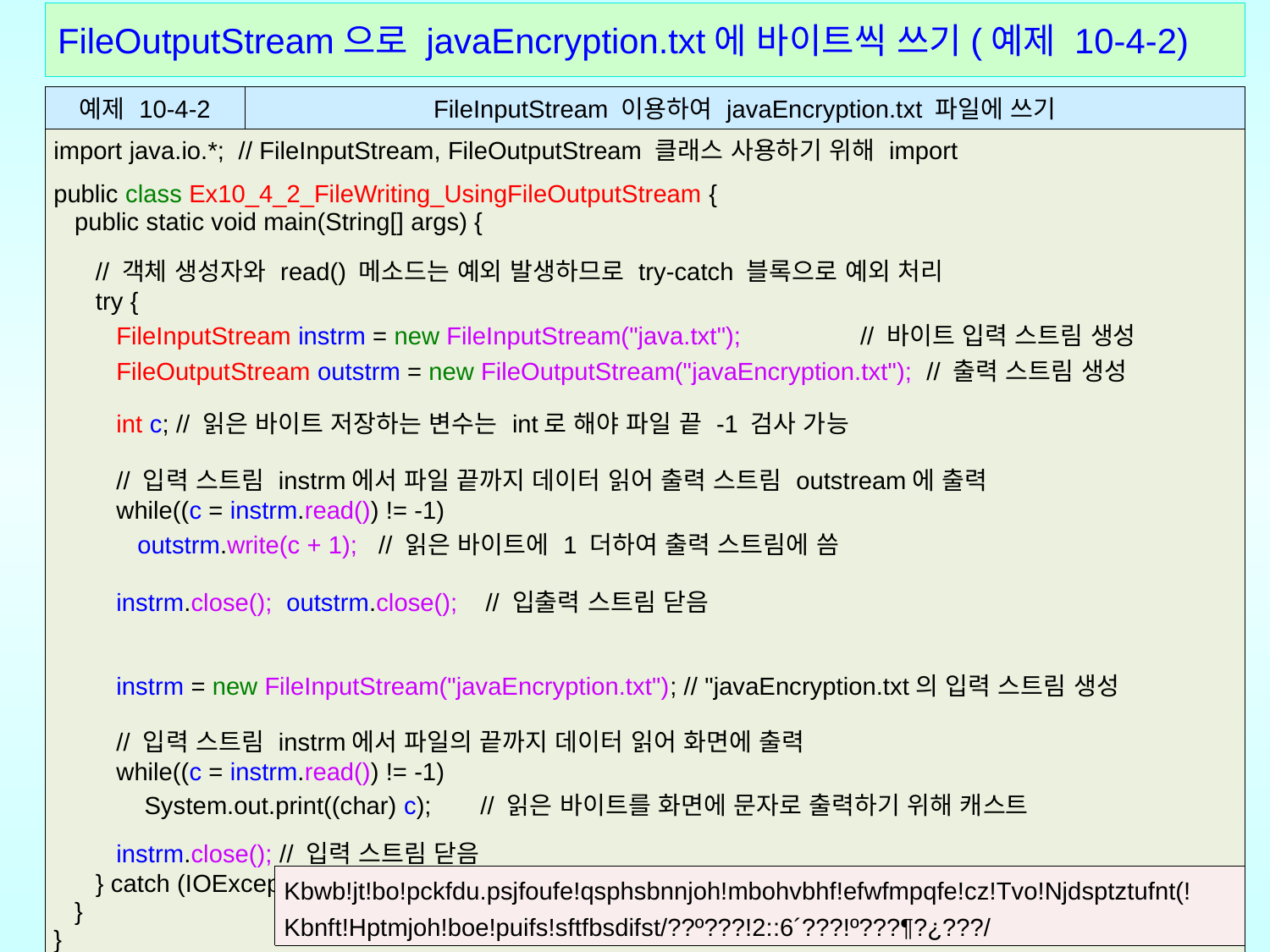

# FileOutputStream으로 javaEncryption.txt에 바이트씩 쓰기(예제 10-4-2)
| 예제 10-4-2 | FileInputStream 이용하여 javaEncryption.txt 파일에 쓰기 |
| --- | --- |
| import java.io.\*; // FileInputStream, FileOutputStream 클래스 사용하기 위해 import public class Ex10\_4\_2\_FileWriting\_UsingFileOutputStream { public static void main(String[] args) { // 객체 생성자와 read() 메소드는 예외 발생하므로 try-catch 블록으로 예외 처리 try { FileInputStream instrm = new FileInputStream("java.txt"); // 바이트 입력 스트림 생성 FileOutputStream outstrm = new FileOutputStream("javaEncryption.txt"); // 출력 스트림 생성 int c; // 읽은 바이트 저장하는 변수는 int로 해야 파일 끝 -1 검사 가능 // 입력 스트림 instrm에서 파일 끝까지 데이터 읽어 출력 스트림 outstream에 출력 while((c = instrm.read()) != -1) outstrm.write(c + 1); // 읽은 바이트에 1 더하여 출력 스트림에 씀 instrm.close(); outstrm.close(); // 입출력 스트림 닫음 instrm = new FileInputStream("javaEncryption.txt"); // "javaEncryption.txt의 입력 스트림 생성 // 입력 스트림 instrm에서 파일의 끝까지 데이터 읽어 화면에 출력 while((c = instrm.read()) != -1) System.out.print((char) c); // 읽은 바이트를 화면에 문자로 출력하기 위해 캐스트 instrm.close(); // 입력 스트림 닫음 } catch (IOException e) { … } } } |  |
| Kbwb!jt!bo!pckfdu.psjfoufe!qsphsbnnjoh!mbohvbhf!efwfmpqfe!cz!Tvo!Njdsptztufnt(!Kbnft!Hptmjoh!boe!puifs!sftfbsdifst/??º???!2::6´???!º???¶?¿???/ |
| --- |